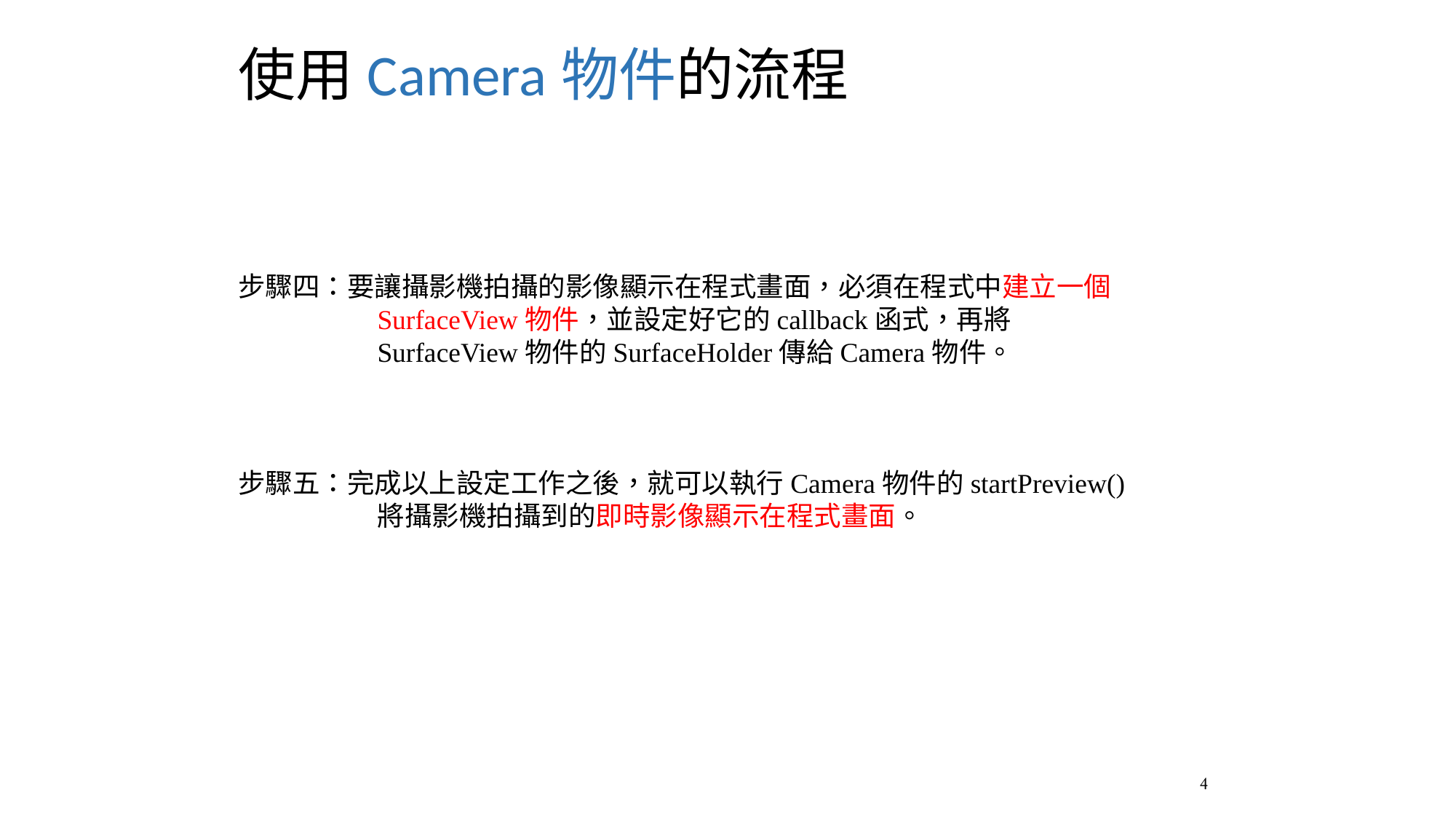

使用Camera物件的流程
步驟四：要讓攝影機拍攝的影像顯示在程式畫面，必須在程式中建立一個SurfaceView物件，並設定好它的callback函式，再將SurfaceView物件的SurfaceHolder傳給Camera物件。

步驟五：完成以上設定工作之後，就可以執行Camera物件的startPreview()將攝影機拍攝到的即時影像顯示在程式畫面。

4